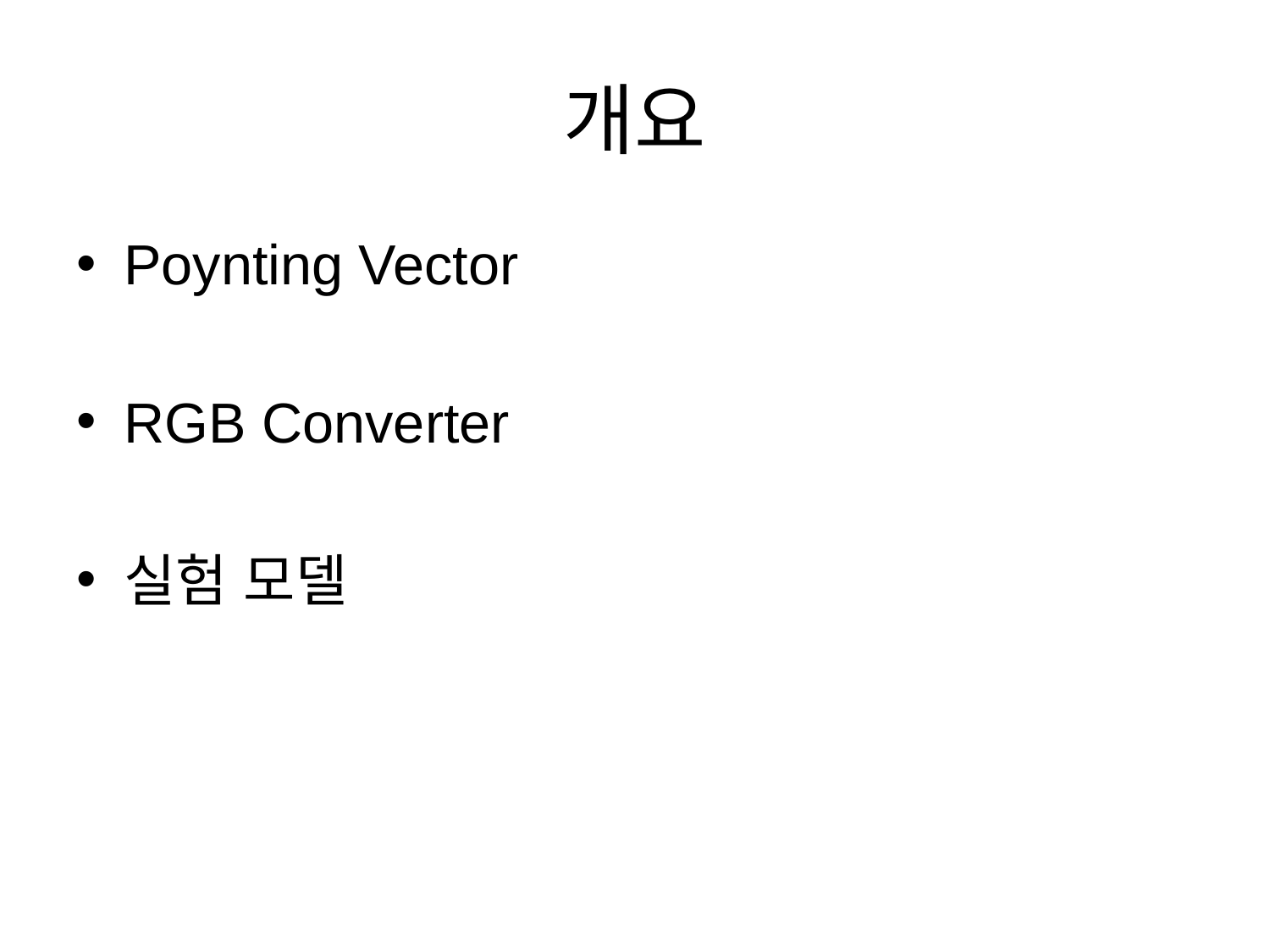

# 개요
Poynting Vector

RGB Converter

실험 모델